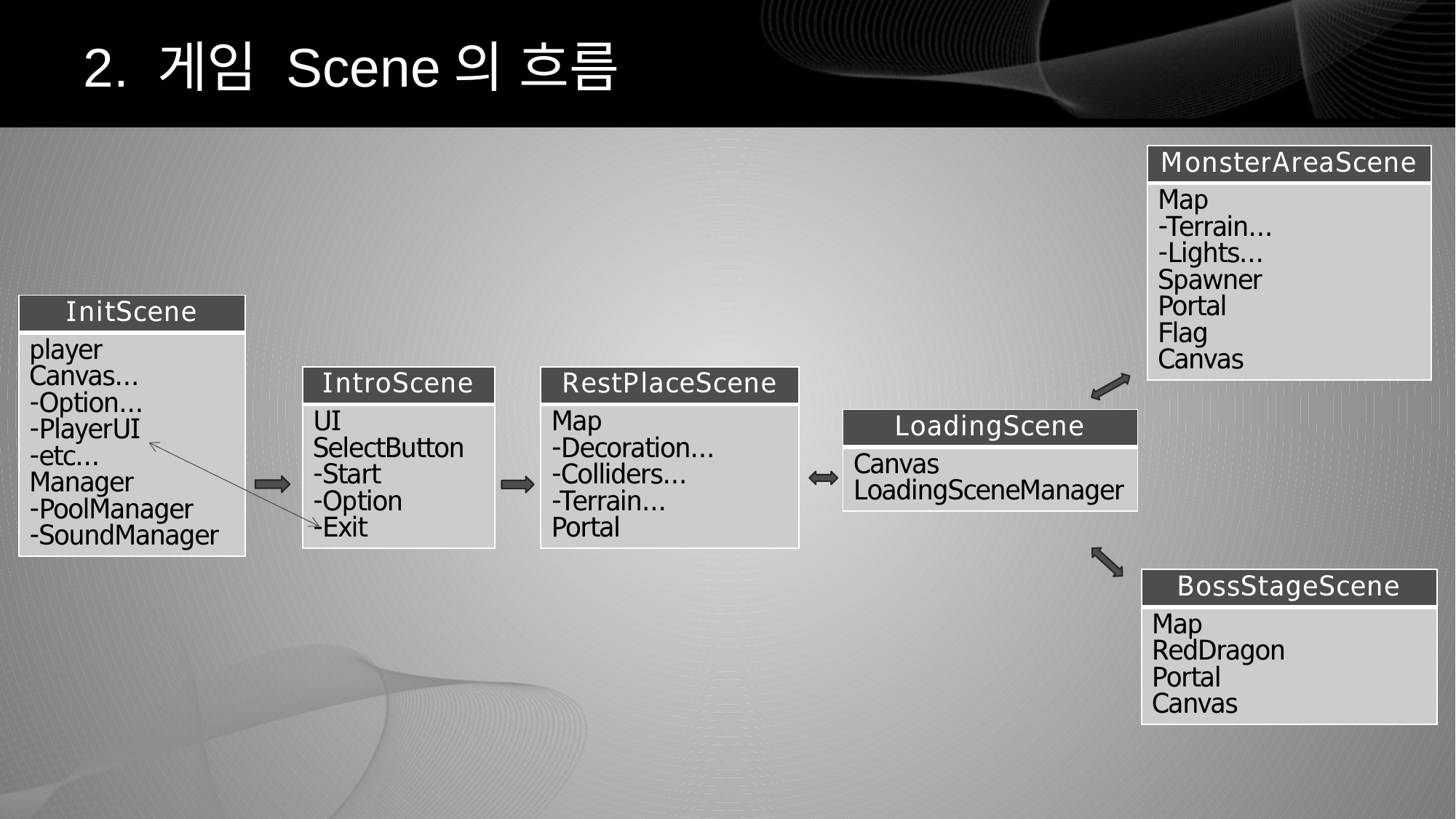

# 2. 게임 Scene의 흐름
| MonsterAreaScene |
| --- |
| Map -Terrain... -Lights... Spawner Portal Flag Canvas |
| InitScene |
| --- |
| player Canvas... -Option... -PlayerUI -etc... Manager -PoolManager -SoundManager |
| IntroScene |
| --- |
| UI SelectButton -Start -Option -Exit |
| RestPlaceScene |
| --- |
| Map -Decoration... -Colliders... -Terrain... Portal |

| LoadingScene |
| --- |
| Canvas LoadingSceneManager |

| BossStageScene |
| --- |
| Map RedDragon Portal Canvas |